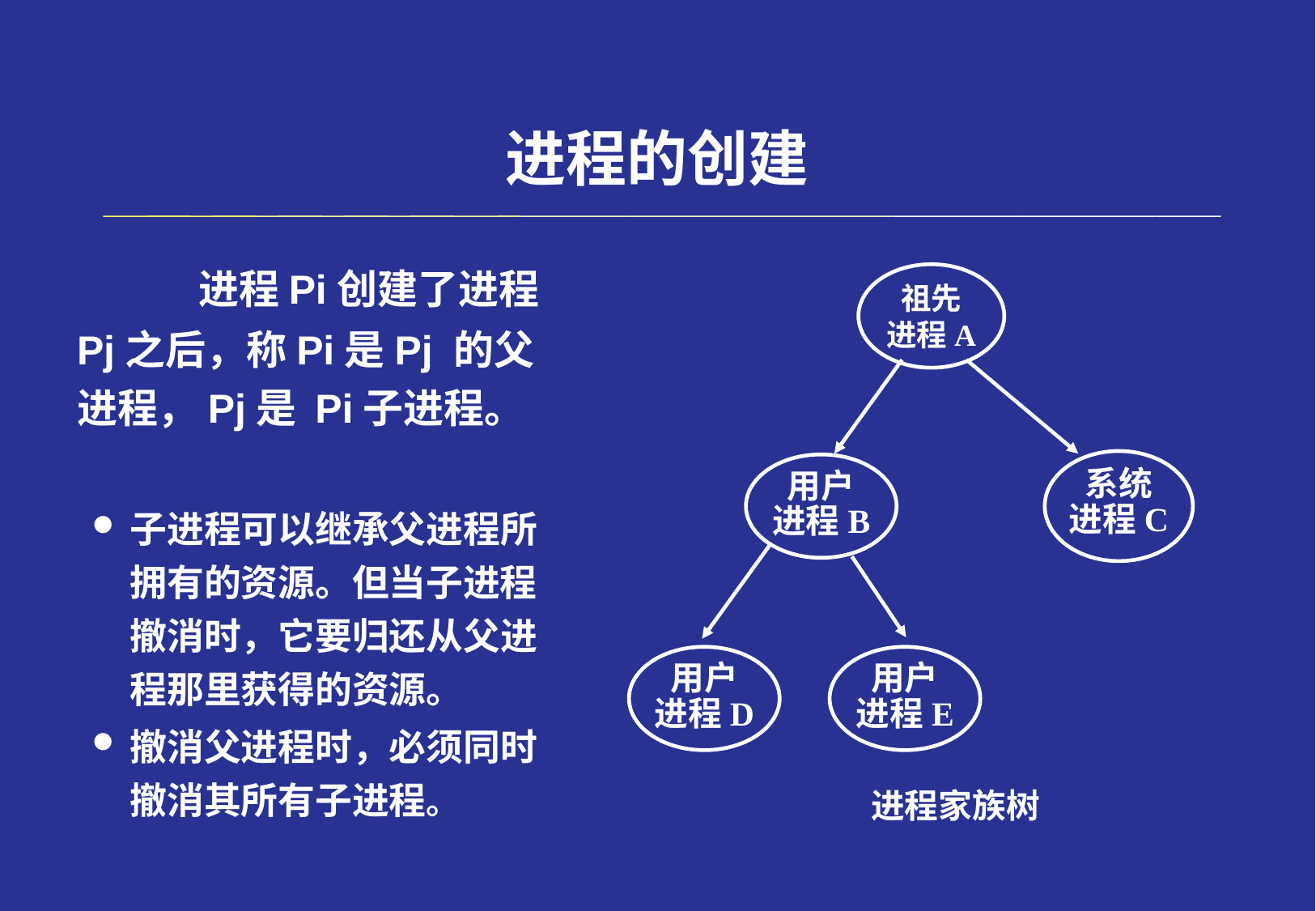

# 进程的创建
		进程Pi创建了进程Pj之后，称Pi是Pj 的父进程，Pj是 Pi子进程。

子进程可以继承父进程所拥有的资源。但当子进程撤消时，它要归还从父进程那里获得的资源。
撤消父进程时，必须同时撤消其所有子进程。
祖先
进程A

系统
进程C
用户
进程B

用户
进程D
用户
进程E
进程家族树